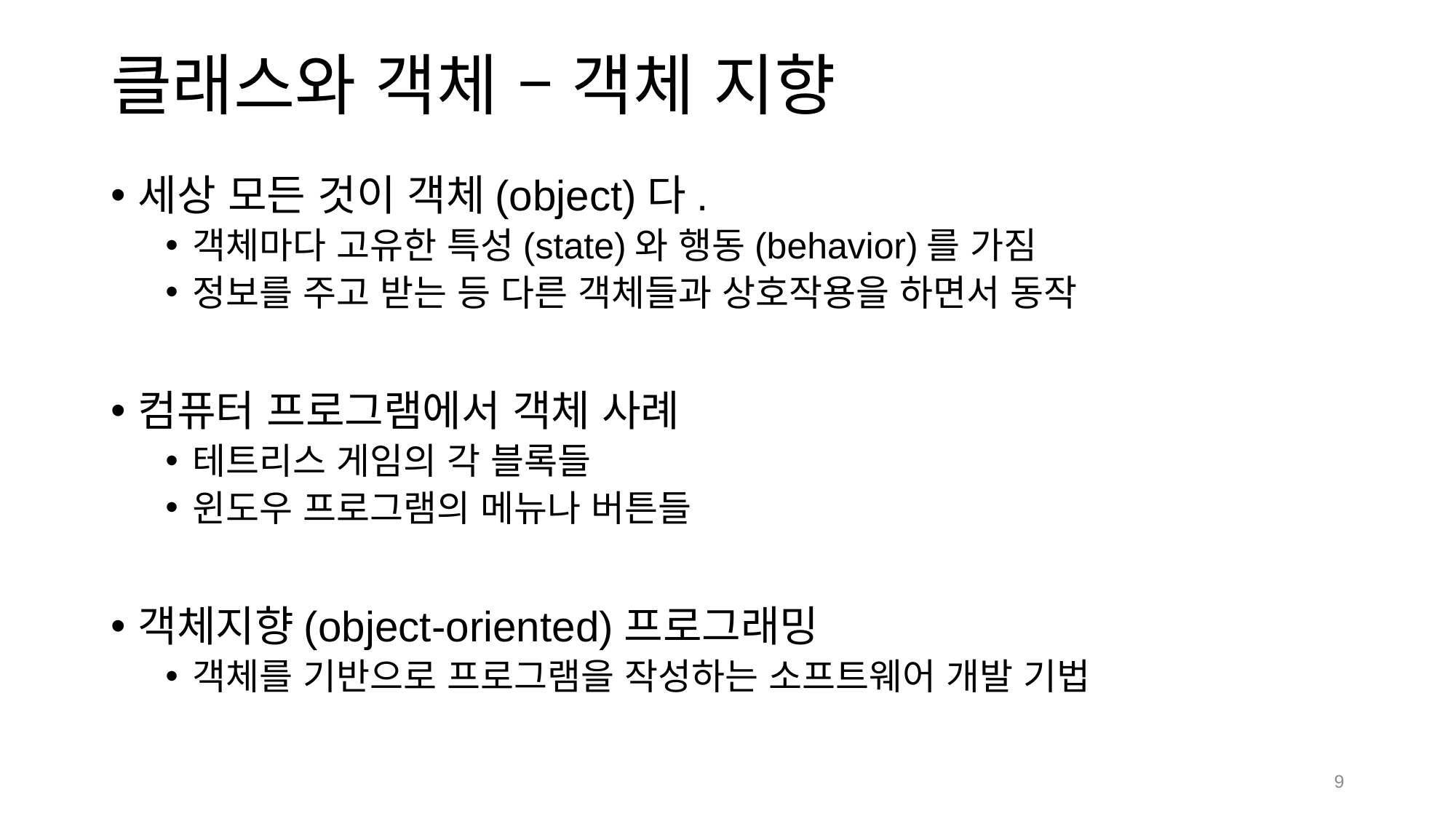

# 클래스와 객체 – 객체 지향
세상 모든 것이 객체(object)다.
객체마다 고유한 특성(state)와 행동(behavior)를 가짐
정보를 주고 받는 등 다른 객체들과 상호작용을 하면서 동작

컴퓨터 프로그램에서 객체 사례
테트리스 게임의 각 블록들
윈도우 프로그램의 메뉴나 버튼들

객체지향(object-oriented)프로그래밍
객체를 기반으로 프로그램을 작성하는 소프트웨어 개발 기법
9